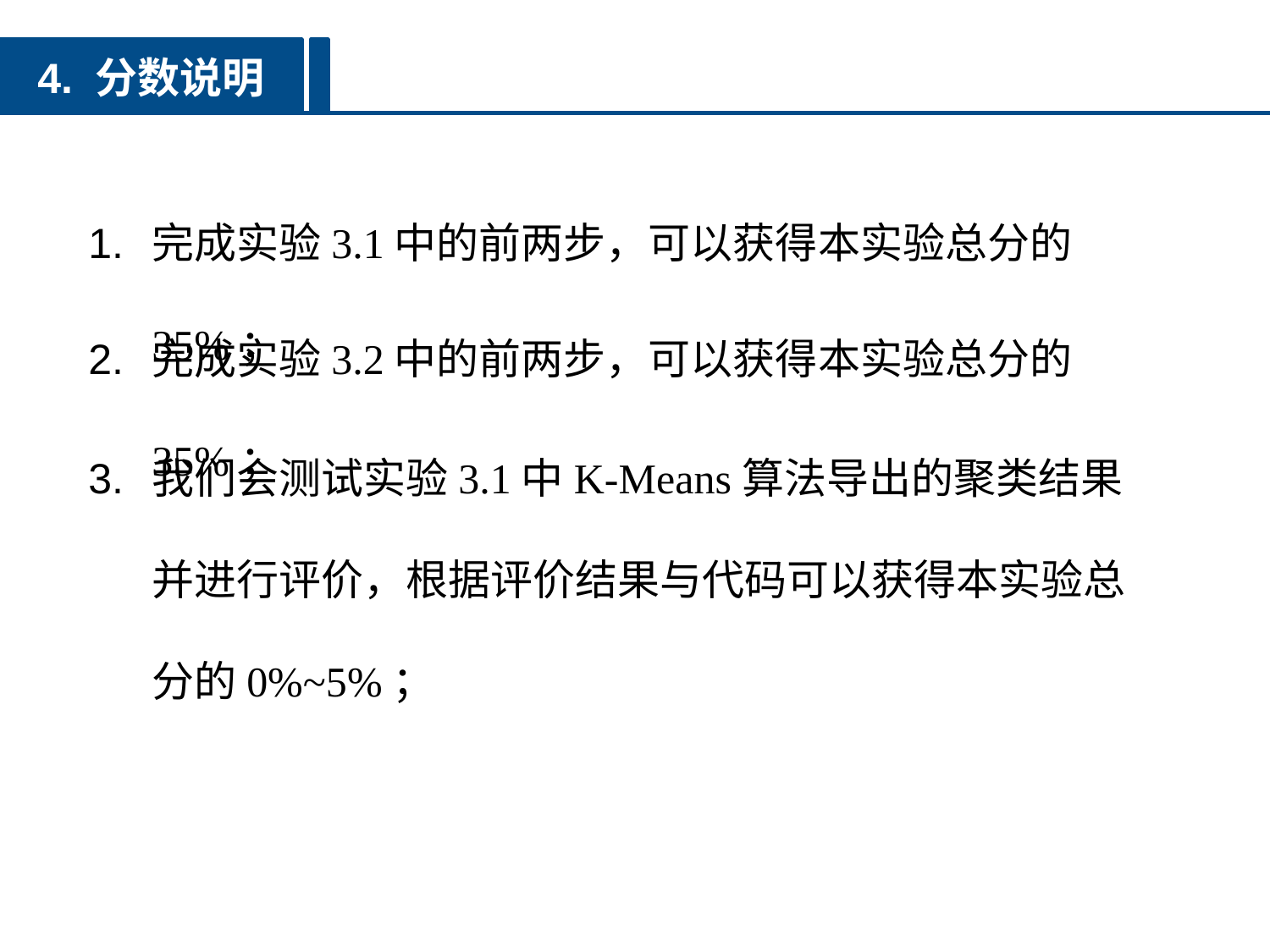

4. 分数说明

完成实验3.1中的前两步，可以获得本实验总分的35%；
完成实验3.2中的前两步，可以获得本实验总分的35%；
我们会测试实验3.1中K-Means算法导出的聚类结果并进行评价，根据评价结果与代码可以获得本实验总分的0%~5%；